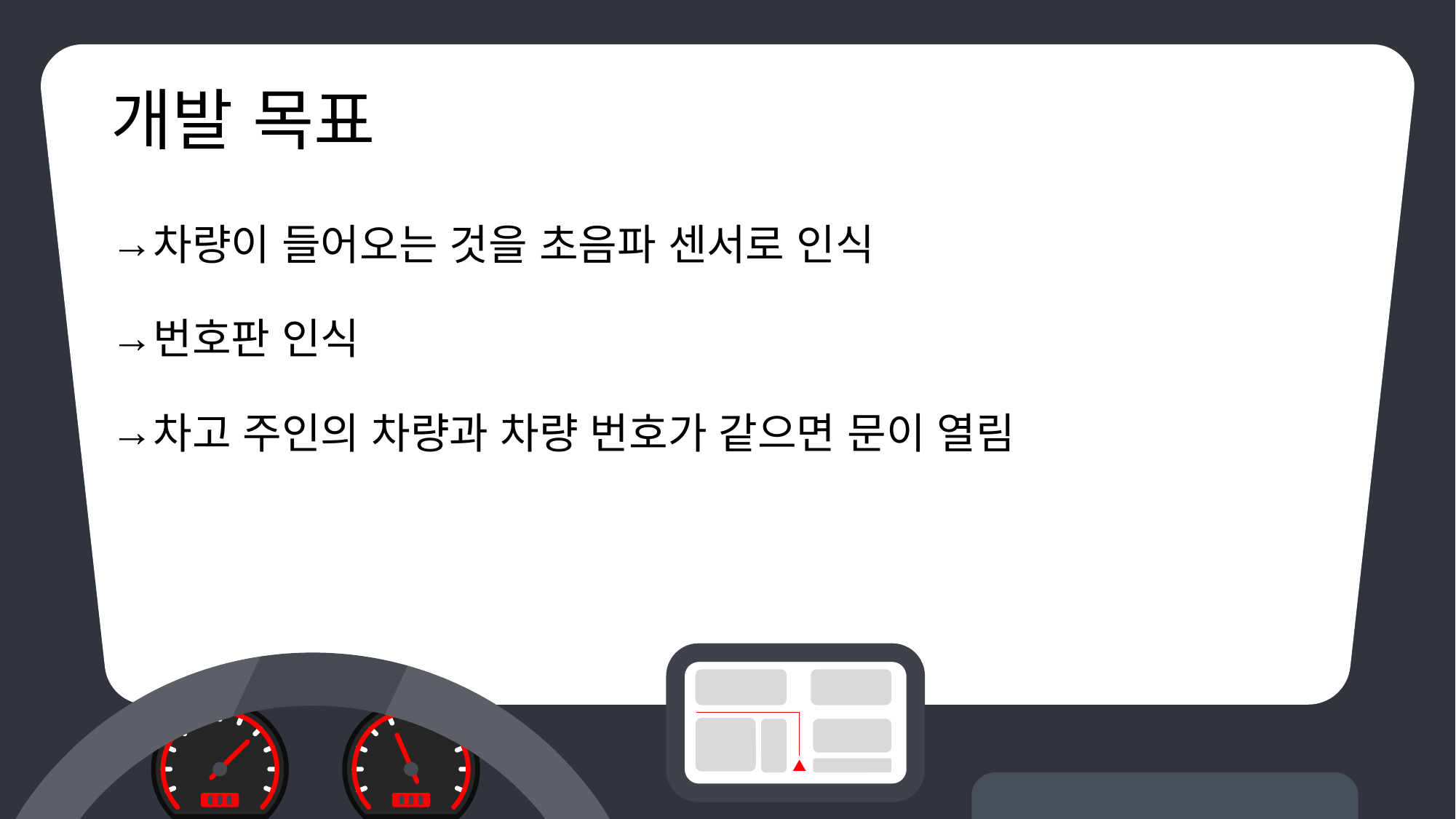

# 개발 목표

차량이 들어오는 것을 초음파 센서로 인식

번호판 인식

차고 주인의 차량과 차량 번호가 같으면 문이 열림